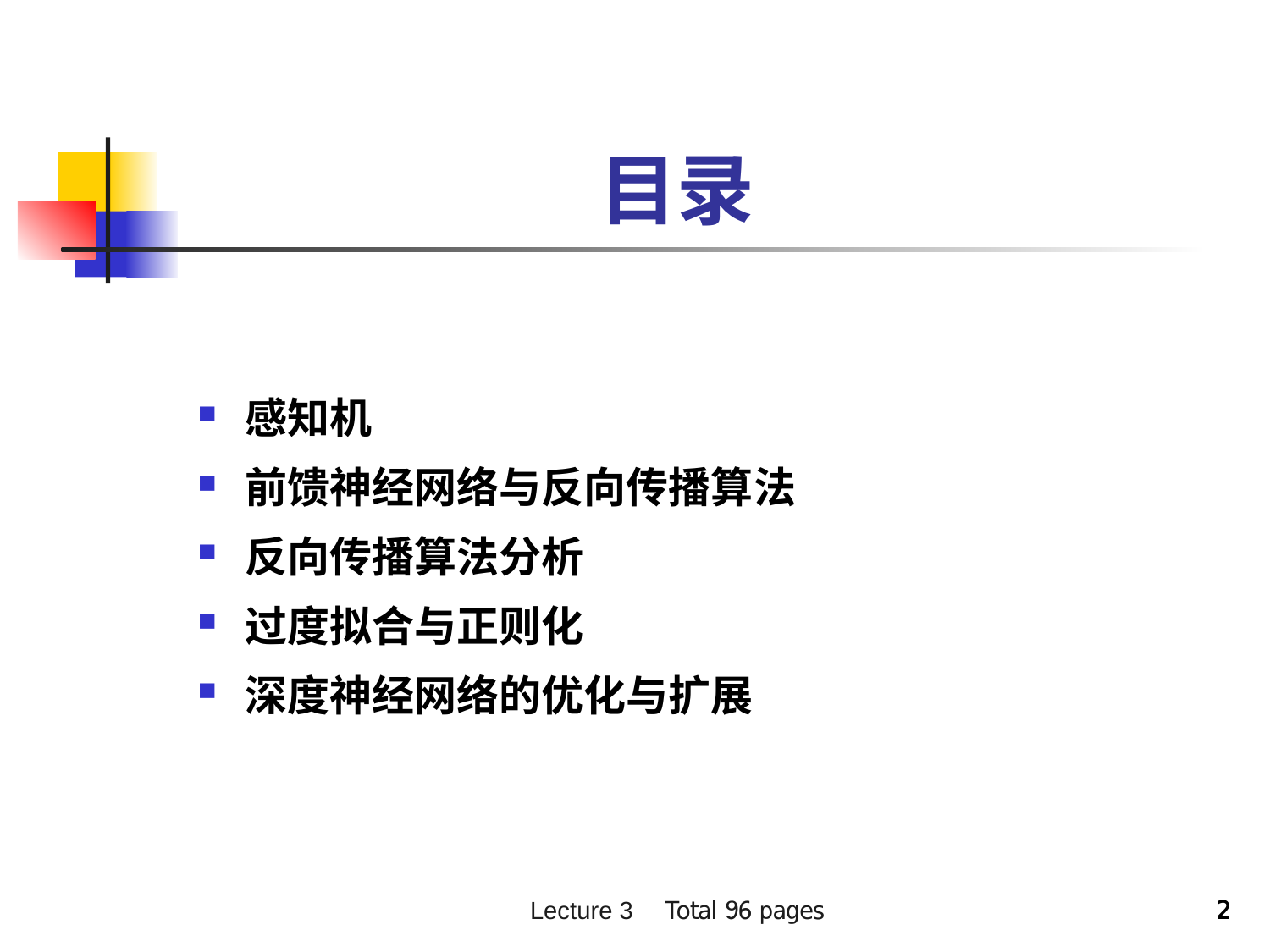

# 目录

感知机
前馈神经网络与反向传播算法
反向传播算法分析
过度拟合与正则化
深度神经网络的优化与扩展

2
2
Lecture 3    Total 96 pages